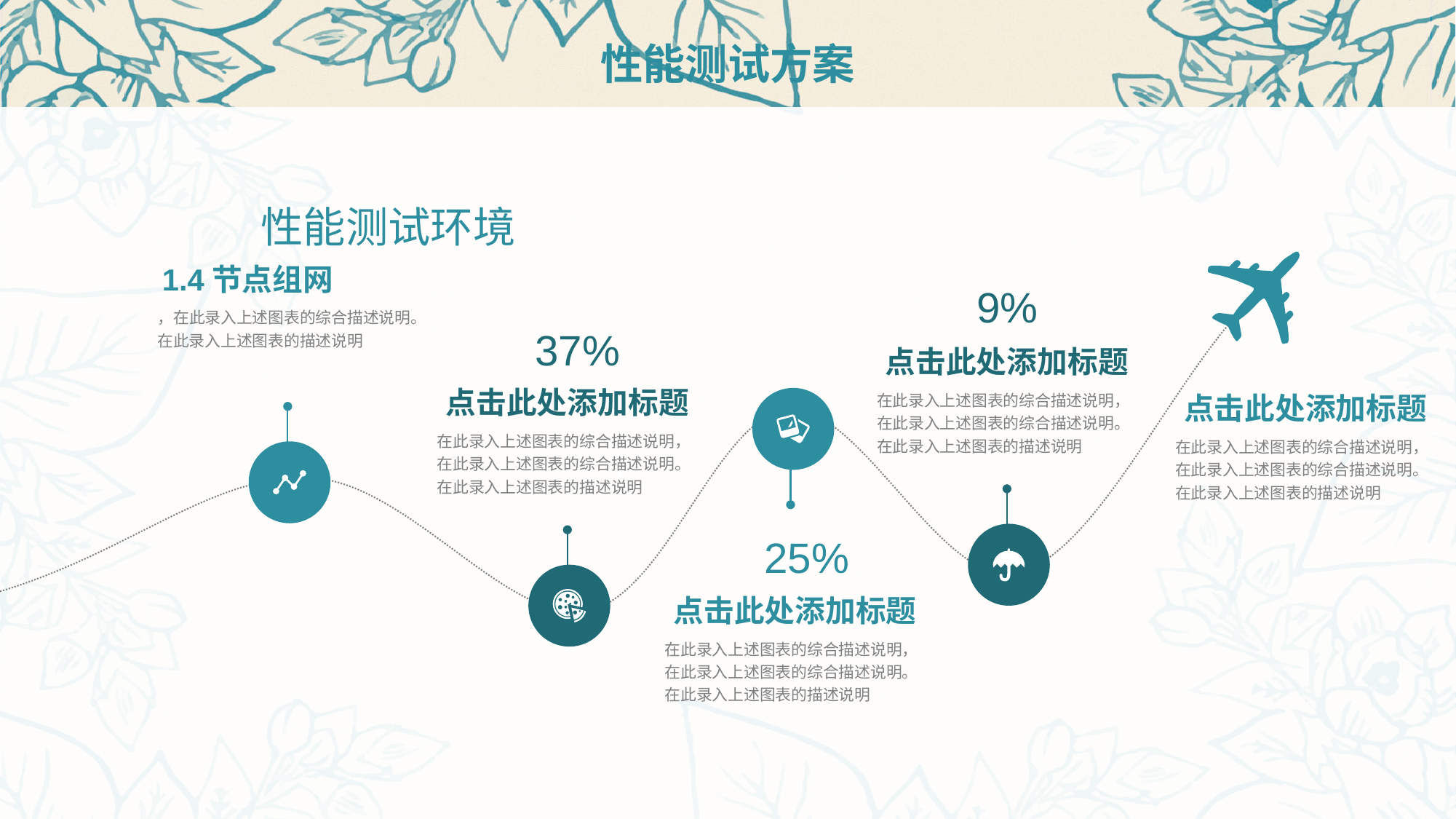

# 性能测试方案
性能测试环境
1.4节点组网
，在此录入上述图表的综合描述说明。在此录入上述图表的描述说明

9%
点击此处添加标题
在此录入上述图表的综合描述说明，在此录入上述图表的综合描述说明。在此录入上述图表的描述说明

37%
点击此处添加标题
在此录入上述图表的综合描述说明，在此录入上述图表的综合描述说明。在此录入上述图表的描述说明

\
点击此处添加标题

25%
点击此处添加标题
在此录入上述图表的综合描述说明，在此录入上述图表的综合描述说明。在此录入上述图表的描述说明
在此录入上述图表的综合描述说明，在此录入上述图表的综合描述说明。在此录入上述图表的描述说明